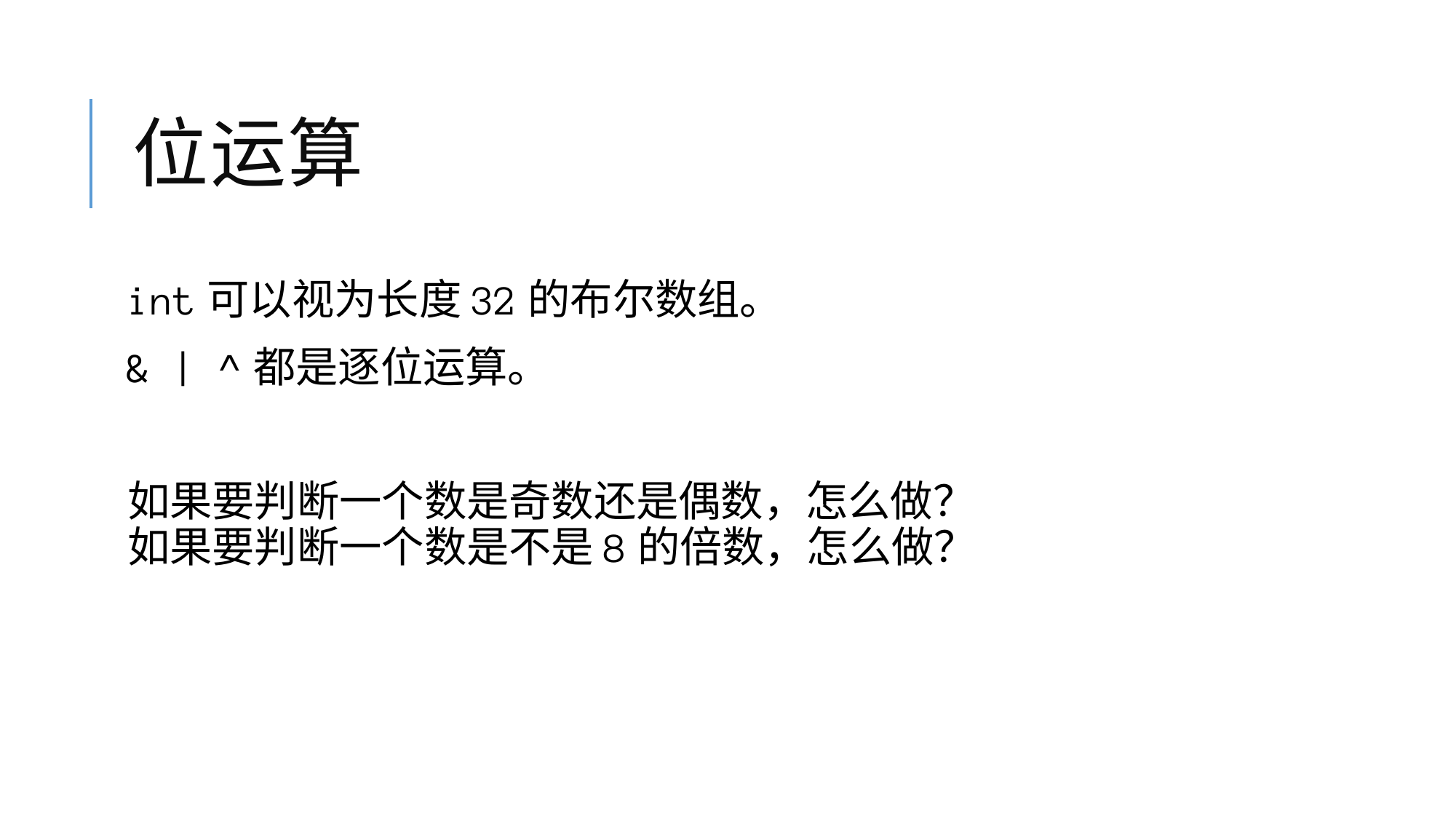

# 位运算
int可以视为长度32的布尔数组。
& | ^都是逐位运算。

如果要判断一个数是奇数还是偶数，怎么做？ 
如果要判断一个数是不是8的倍数，怎么做？